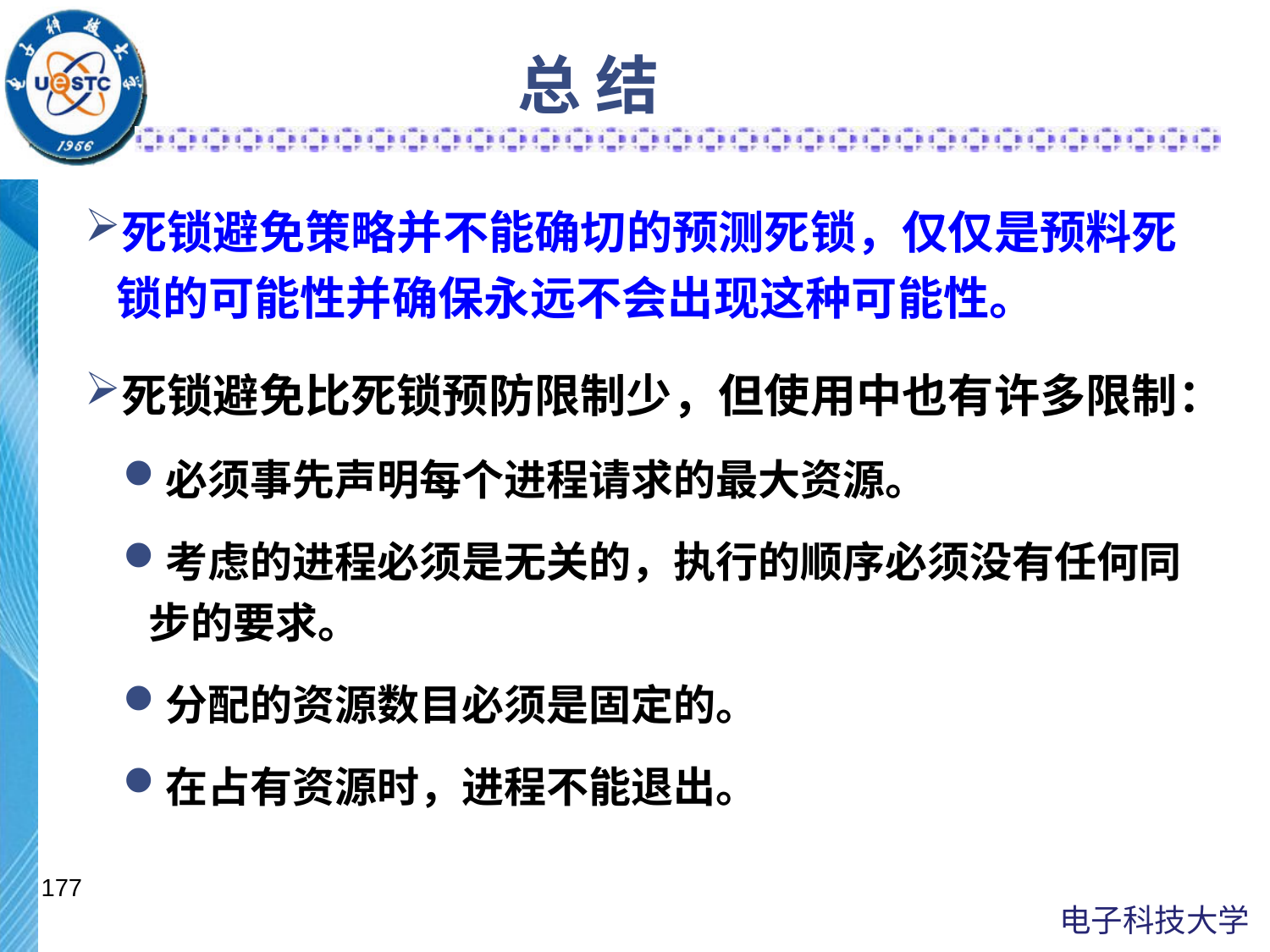

# 总 结
死锁避免策略并不能确切的预测死锁，仅仅是预料死锁的可能性并确保永远不会出现这种可能性。
死锁避免比死锁预防限制少，但使用中也有许多限制：
必须事先声明每个进程请求的最大资源。
考虑的进程必须是无关的，执行的顺序必须没有任何同步的要求。
分配的资源数目必须是固定的。
在占有资源时，进程不能退出。
177